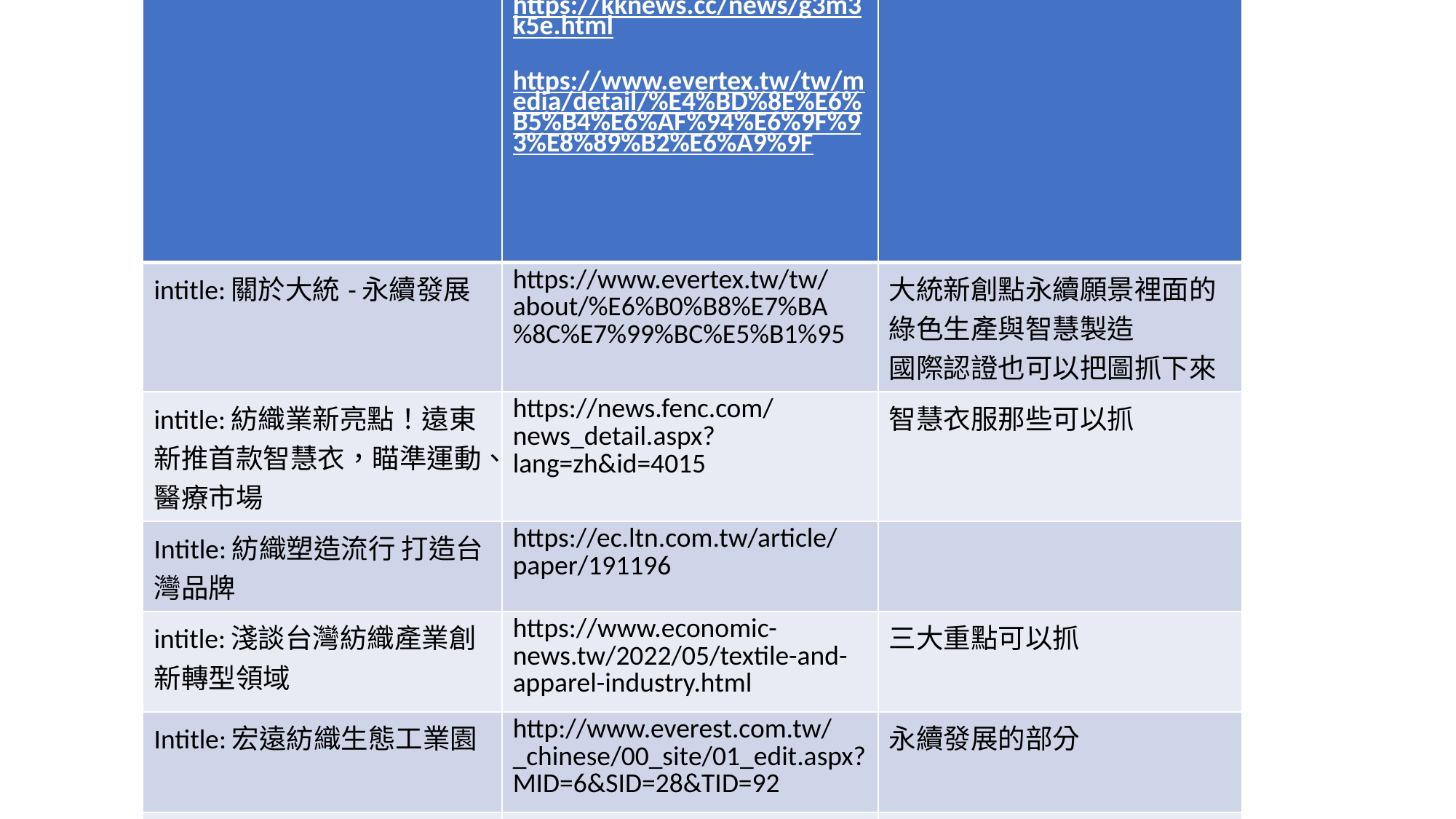

| Intitle:超低浴比染色機 | https://www.automan.tw/magazine/magazineContent.aspx?id=5236 https://kknews.cc/news/g3m3k5e.html https://www.evertex.tw/tw/media/detail/%E4%BD%8E%E6%B5%B4%E6%AF%94%E6%9F%93%E8%89%B2%E6%A9%9F | 創新技術研發 |
| --- | --- | --- |
| intitle:關於大統-永續發展 | https://www.evertex.tw/tw/about/%E6%B0%B8%E7%BA%8C%E7%99%BC%E5%B1%95 | 大統新創點永續願景裡面的綠色生產與智慧製造 國際認證也可以把圖抓下來 |
| intitle:紡織業新亮點！遠東新推首款智慧衣，瞄準運動、醫療市場 | https://news.fenc.com/news\_detail.aspx?lang=zh&id=4015 | 智慧衣服那些可以抓 |
| Intitle:紡織塑造流行 打造台灣品牌 | https://ec.ltn.com.tw/article/paper/191196 |  |
| intitle:淺談台灣紡織產業創新轉型領域 | https://www.economic-news.tw/2022/05/textile-and-apparel-industry.html | 三大重點可以抓 |
| Intitle:宏遠紡織生態工業園 | http://www.everest.com.tw/\_chinese/00\_site/01\_edit.aspx?MID=6&SID=28&TID=92 | 永續發展的部分 |
|  |  |  |
#